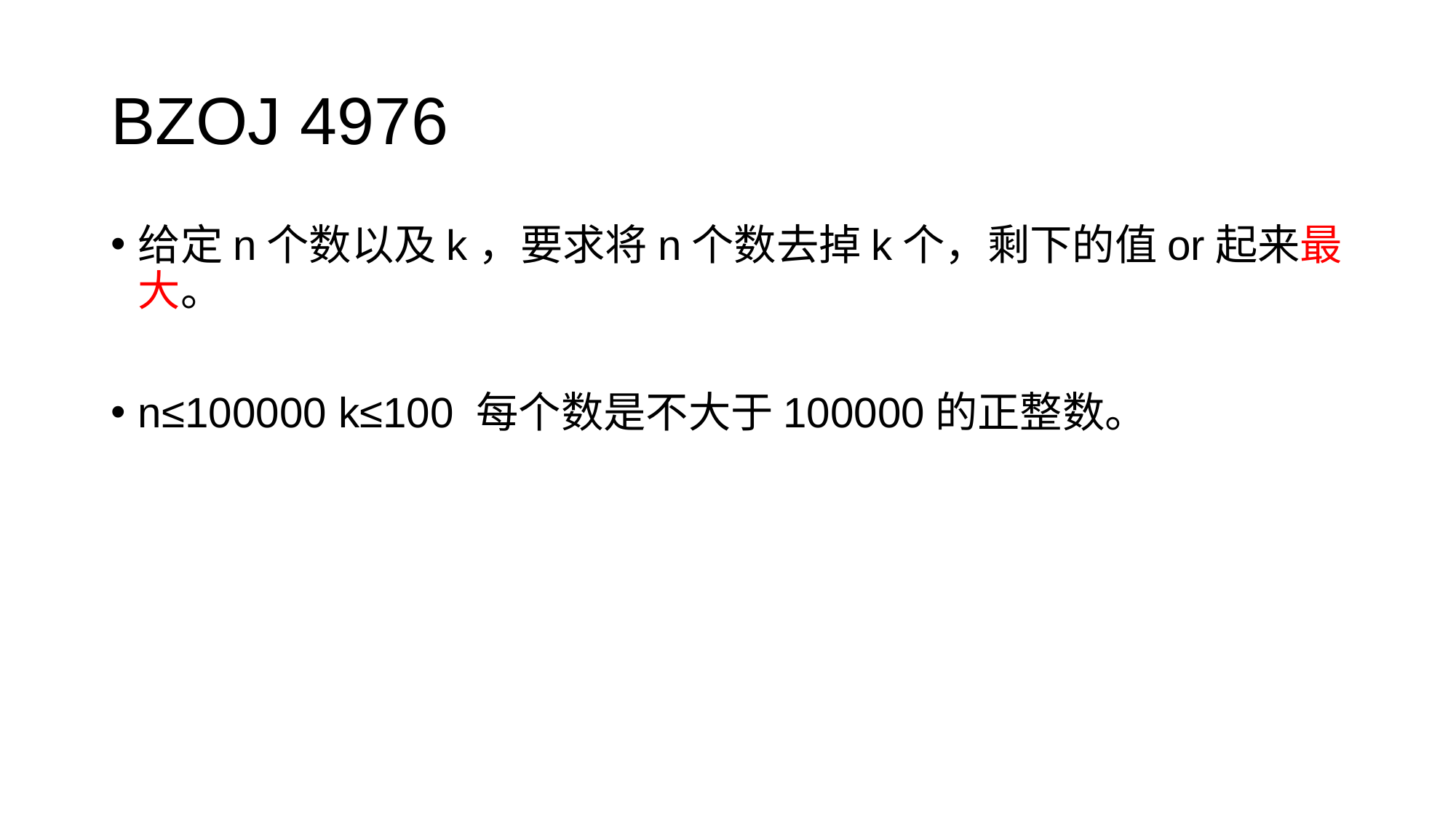

# BZOJ 4976
给定n个数以及k，要求将n个数去掉k个，剩下的值or起来最大。

n≤100000 k≤100 每个数是不大于100000的正整数。